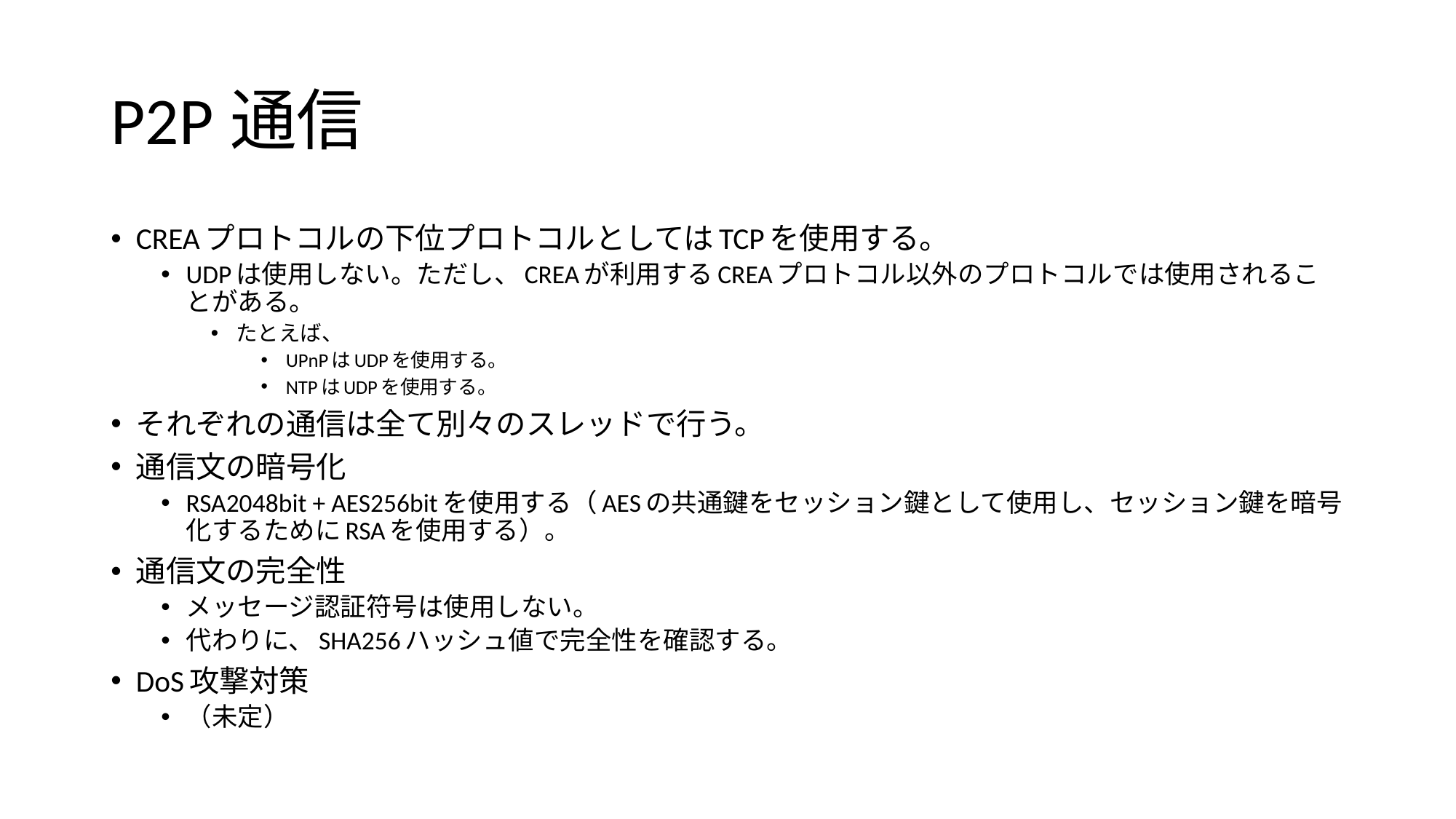

# P2P通信
CREAプロトコルの下位プロトコルとしてはTCPを使用する。
UDPは使用しない。ただし、CREAが利用するCREAプロトコル以外のプロトコルでは使用されることがある。
たとえば、
UPnPはUDPを使用する。
NTPはUDPを使用する。
それぞれの通信は全て別々のスレッドで行う。
通信文の暗号化
RSA2048bit + AES256bitを使用する（AESの共通鍵をセッション鍵として使用し、セッション鍵を暗号化するためにRSAを使用する）。
通信文の完全性
メッセージ認証符号は使用しない。
代わりに、SHA256ハッシュ値で完全性を確認する。
DoS攻撃対策
（未定）